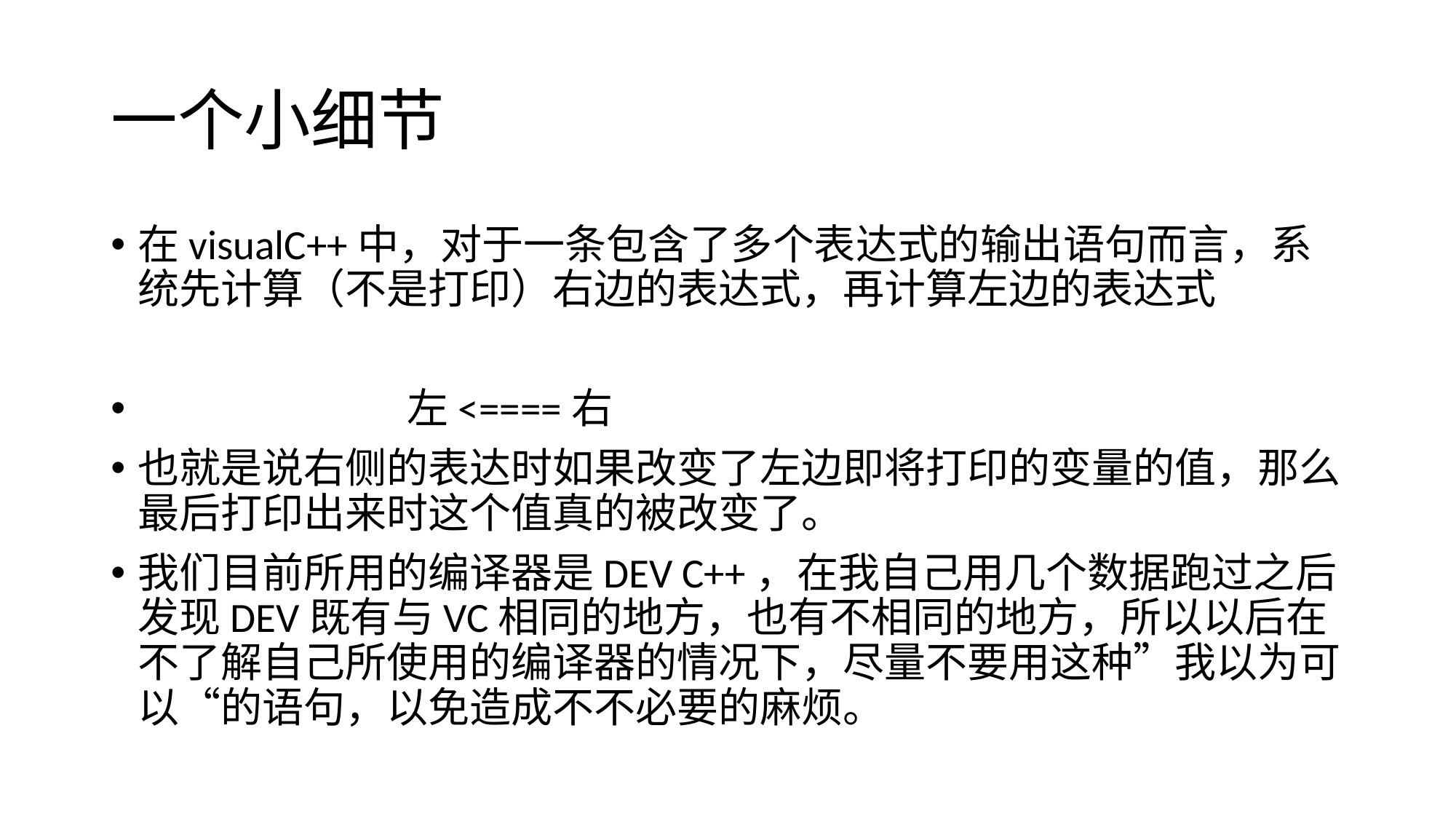

# 一个小细节
在visualC++中，对于一条包含了多个表达式的输出语句而言，系统先计算（不是打印）右边的表达式，再计算左边的表达式

                            左<====右
也就是说右侧的表达时如果改变了左边即将打印的变量的值，那么最后打印出来时这个值真的被改变了。
我们目前所用的编译器是DEV C++，在我自己用几个数据跑过之后发现DEV既有与VC相同的地方，也有不相同的地方，所以以后在不了解自己所使用的编译器的情况下，尽量不要用这种”我以为可以“的语句，以免造成不不必要的麻烦。